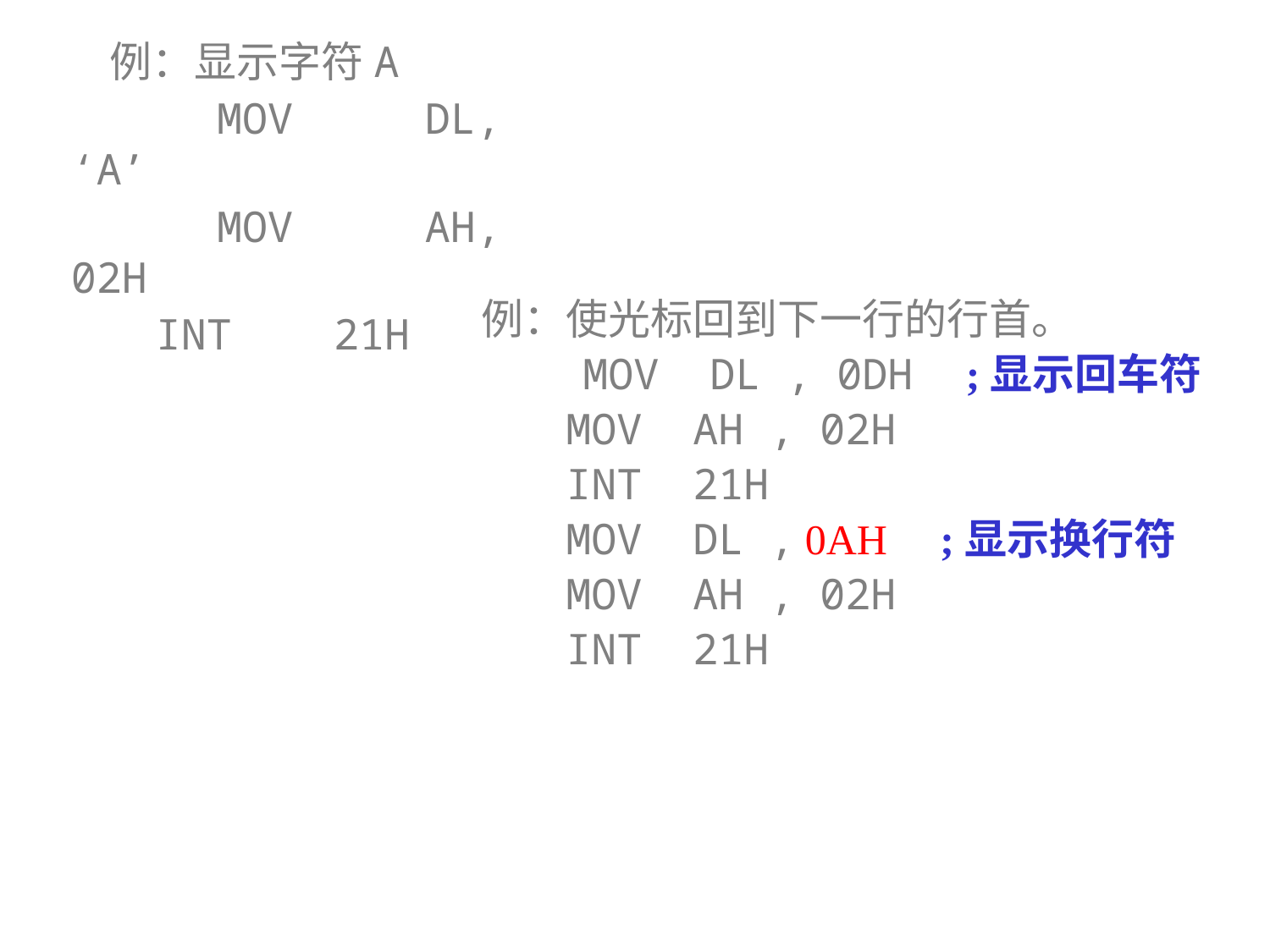

例：显示字符A
        MOV    DL, ‘A’
        MOV    AH, 02H
        INT    21H
例：使光标回到下一行的行首。
    MOV  DL , 0DH     ;显示回车符
        MOV  AH , 02H
        INT  21H
        MOV  DL , 0AH     ;显示换行符
        MOV  AH , 02H
        INT  21H